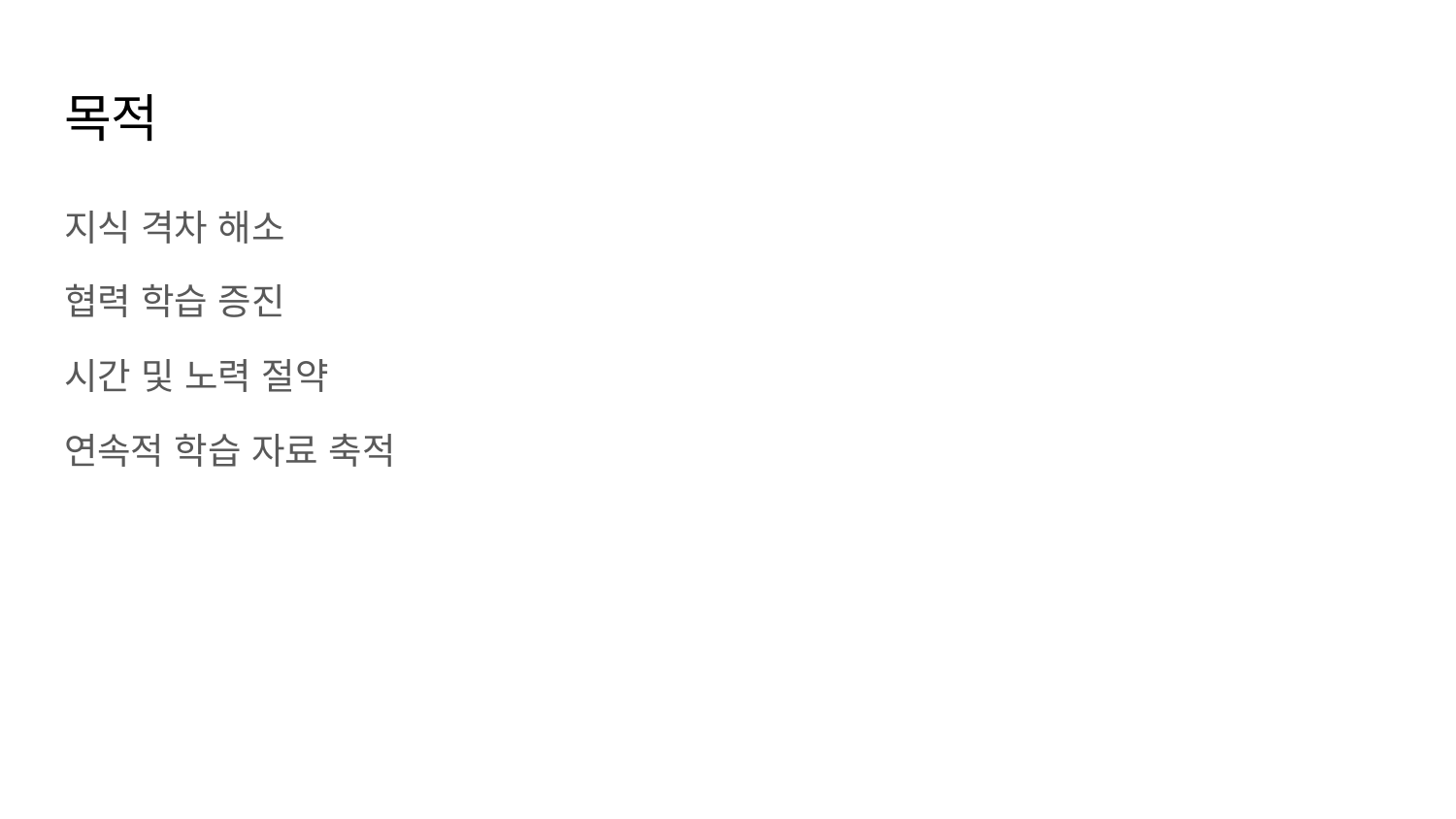

# 목적
지식 격차 해소
협력 학습 증진
시간 및 노력 절약
연속적 학습 자료 축적